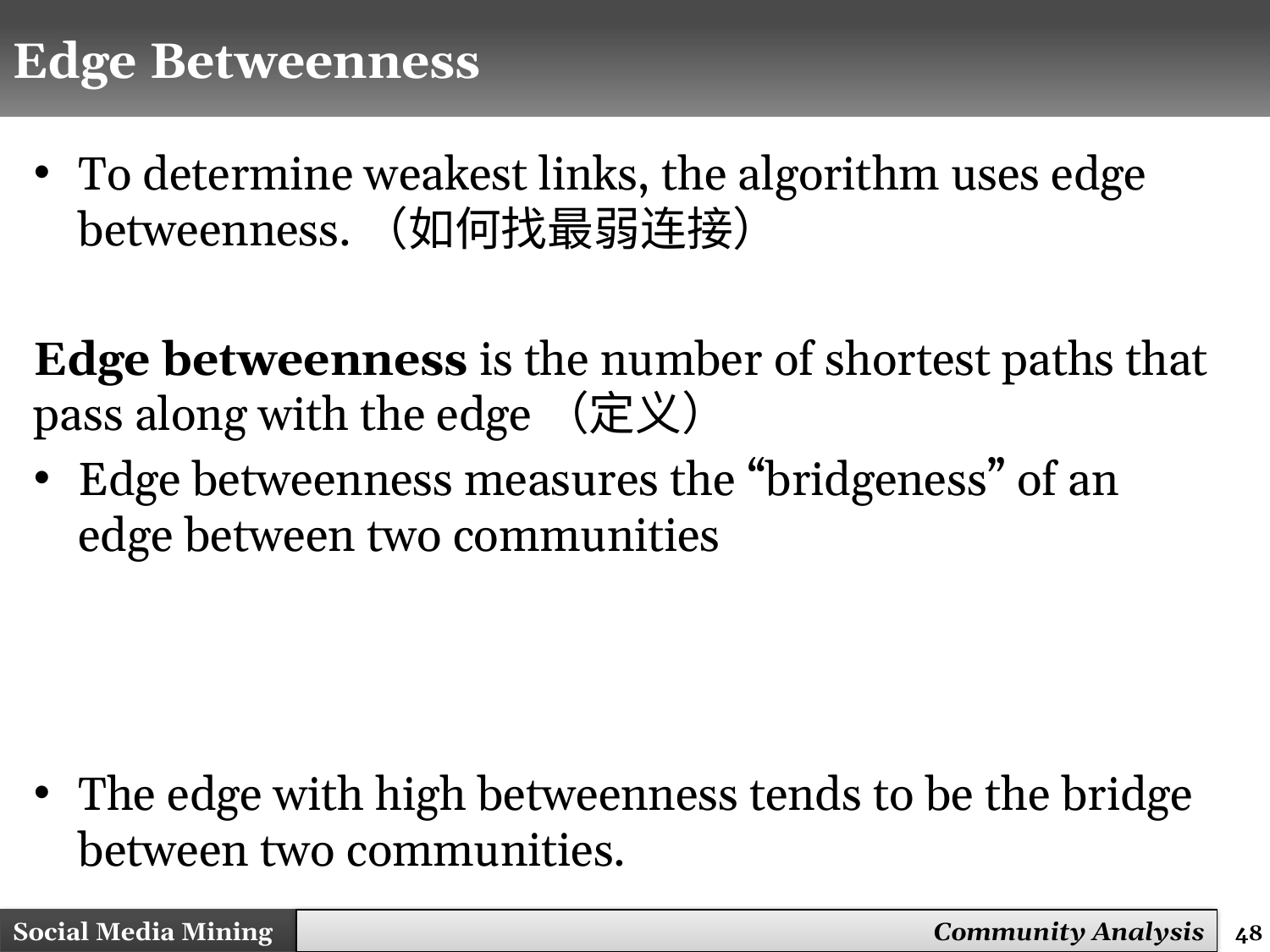

# Edge Betweenness
To determine weakest links, the algorithm uses edge betweenness.（如何找最弱连接）

Edge betweenness is the number of shortest paths that pass along with the edge（定义）
Edge betweenness measures the “bridgeness” of an edge between two communities

The edge with high betweenness tends to be the bridge between two communities.